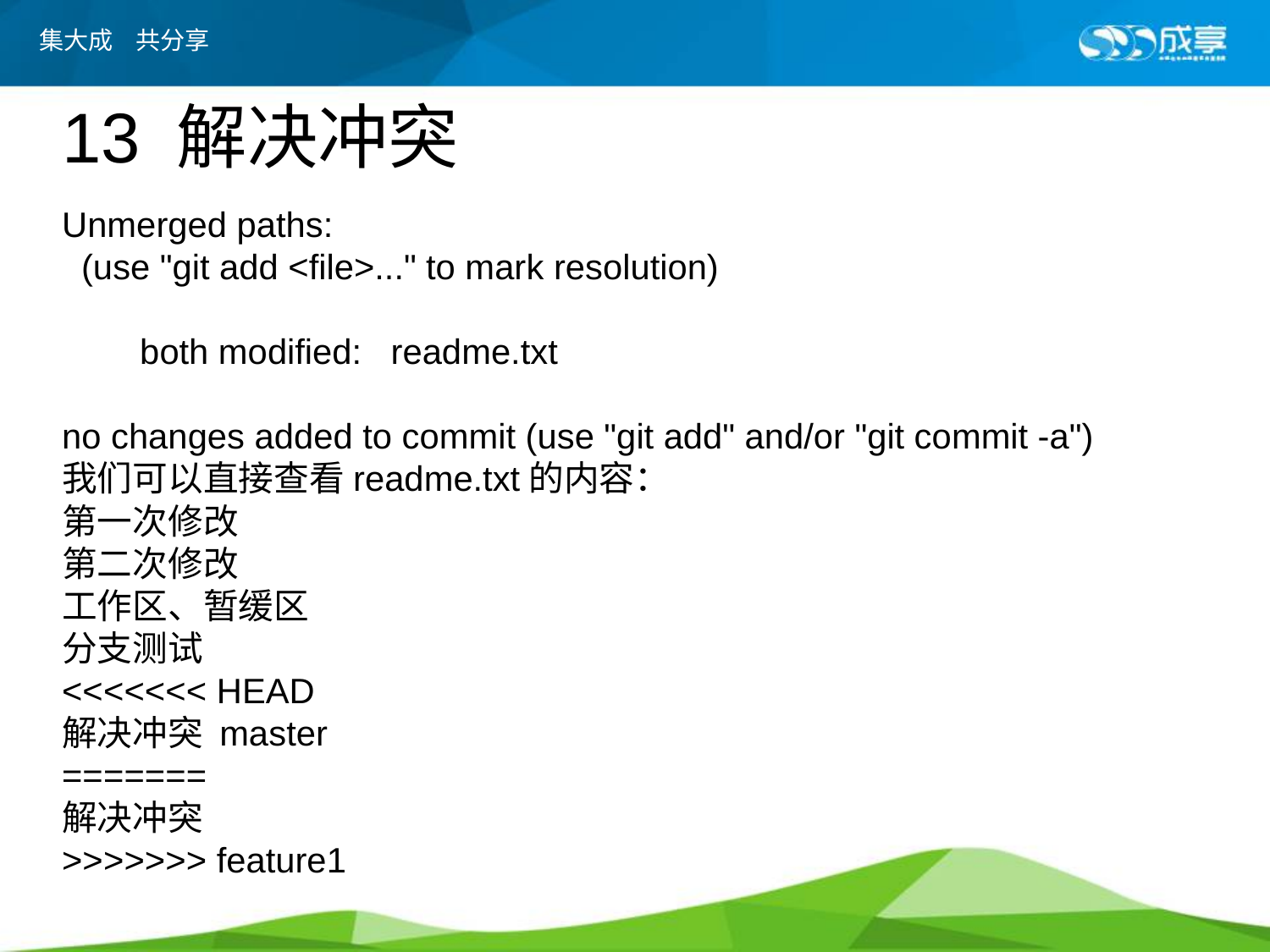

13 解决冲突

Unmerged paths:
  (use "git add <file>..." to mark resolution)

        both modified:   readme.txt

no changes added to commit (use "git add" and/or "git commit -a")
我们可以直接查看readme.txt的内容：
第一次修改
第二次修改
工作区、暂缓区
分支测试
<<<<<<< HEAD
解决冲突 master
=======
解决冲突
>>>>>>> feature1